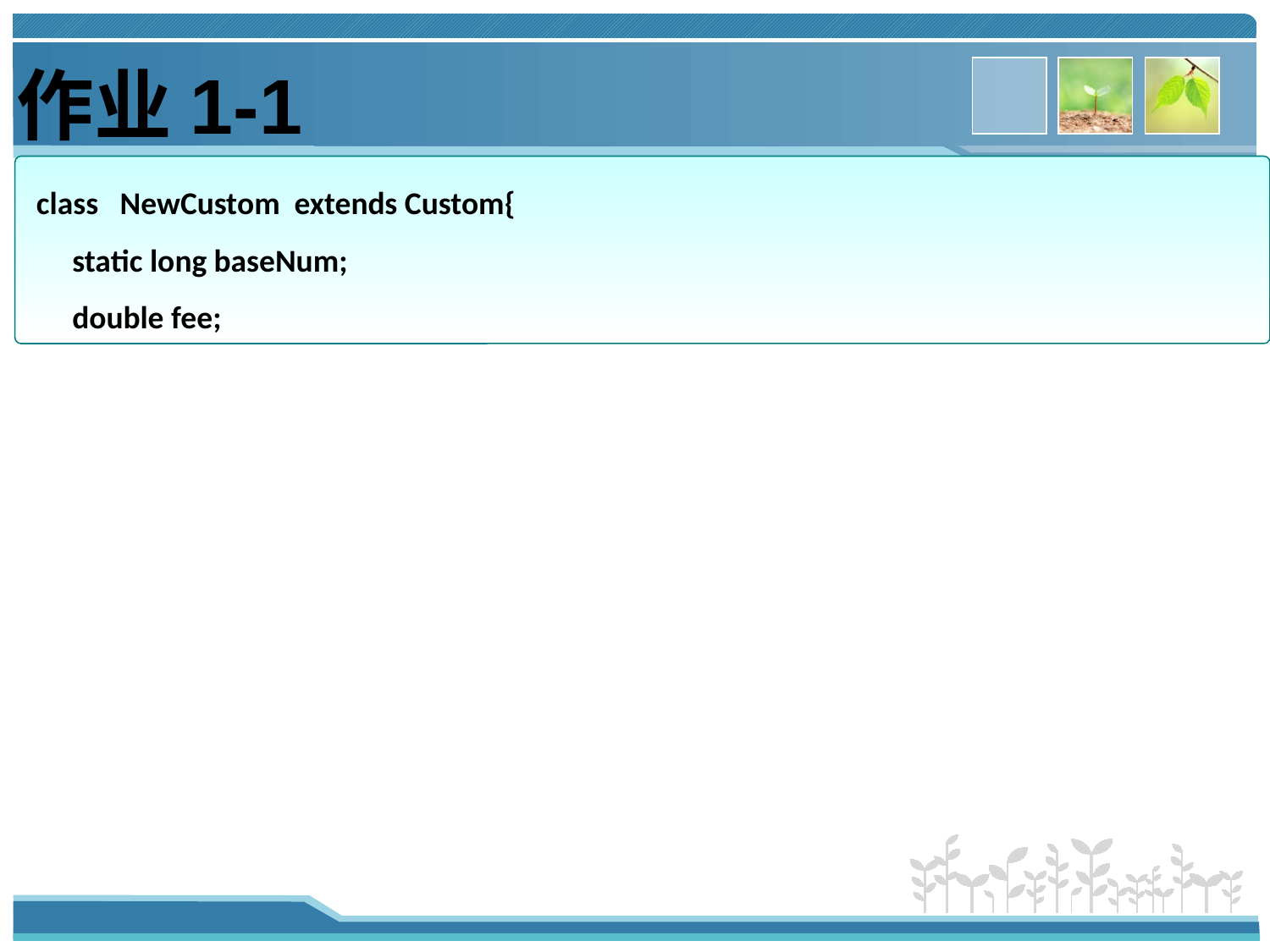

作业1-1
 class   NewCustom  extends Custom{
      static long baseNum;
      double fee;